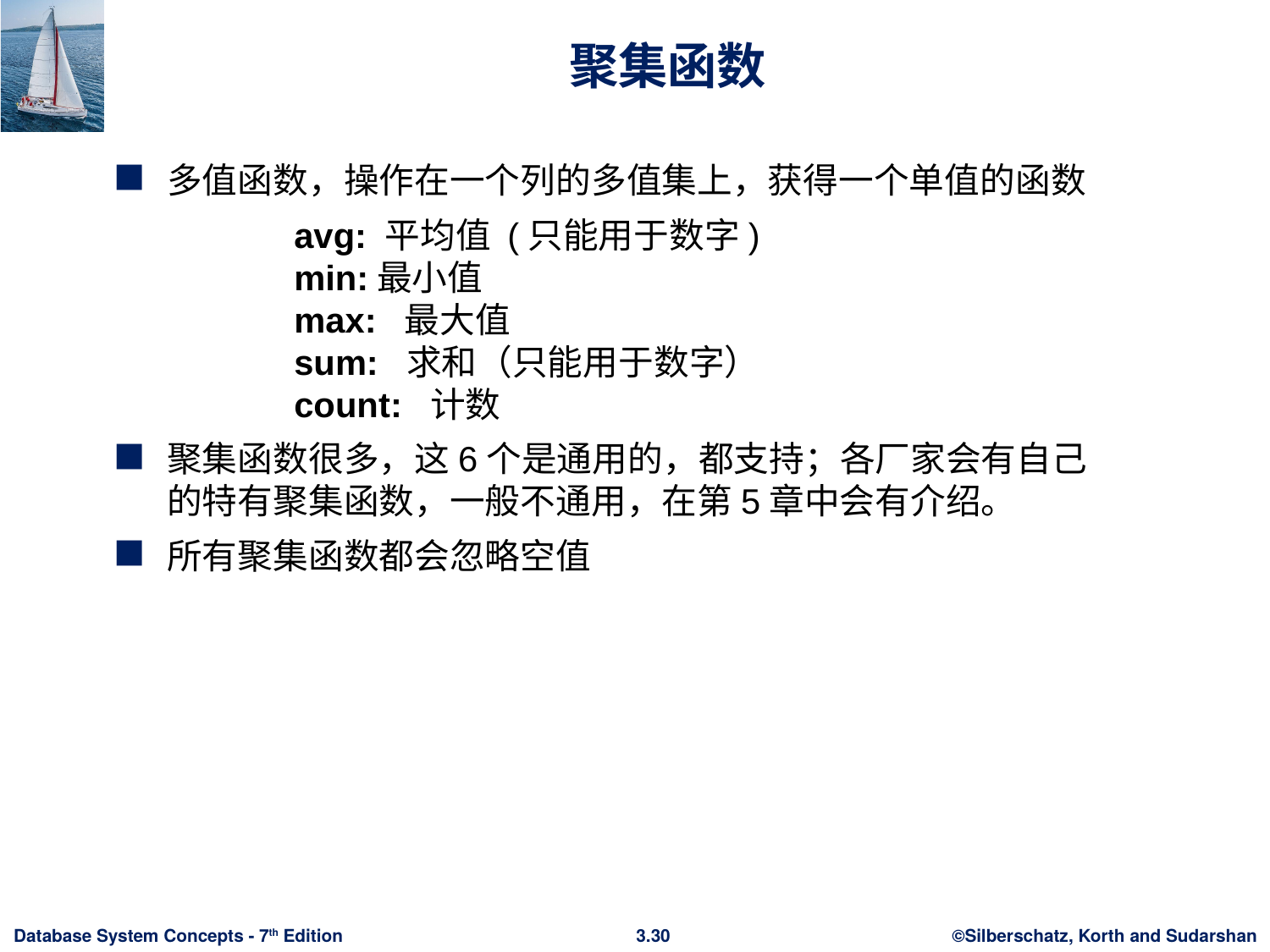

# 聚集函数
多值函数，操作在一个列的多值集上，获得一个单值的函数
		avg: 平均值 (只能用于数字)
	min:最小值
	max:  最大值
	sum:  求和（只能用于数字）
	count:  计数
聚集函数很多，这6个是通用的，都支持；各厂家会有自己的特有聚集函数，一般不通用，在第5章中会有介绍。
所有聚集函数都会忽略空值